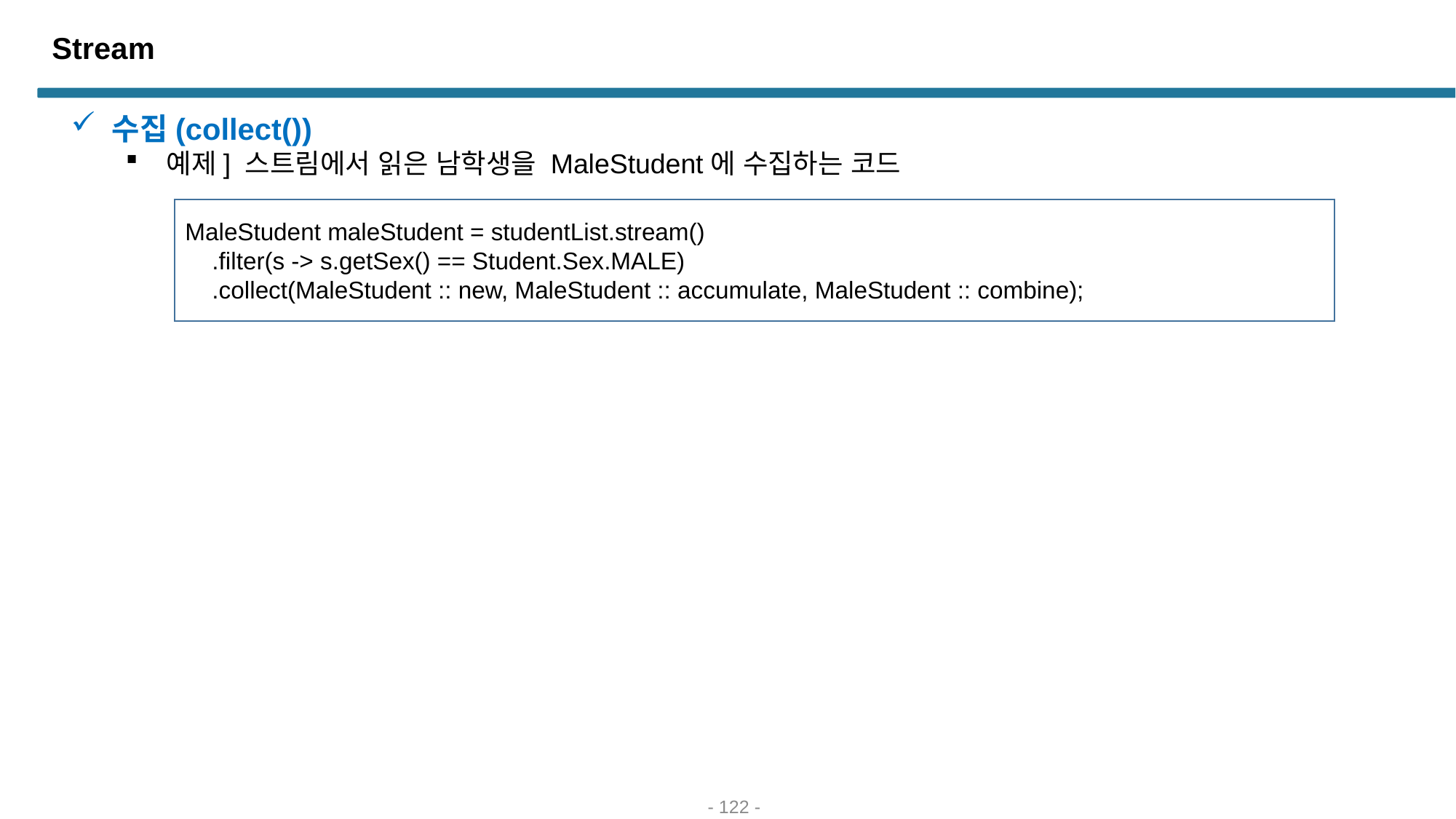

# Stream
수집(collect())
예제] 스트림에서 읽은 남학생을 MaleStudent에 수집하는 코드
MaleStudent maleStudent = studentList.stream()
    .filter(s -> s.getSex() == Student.Sex.MALE)
    .collect(MaleStudent :: new, MaleStudent :: accumulate, MaleStudent :: combine);
- 122 -